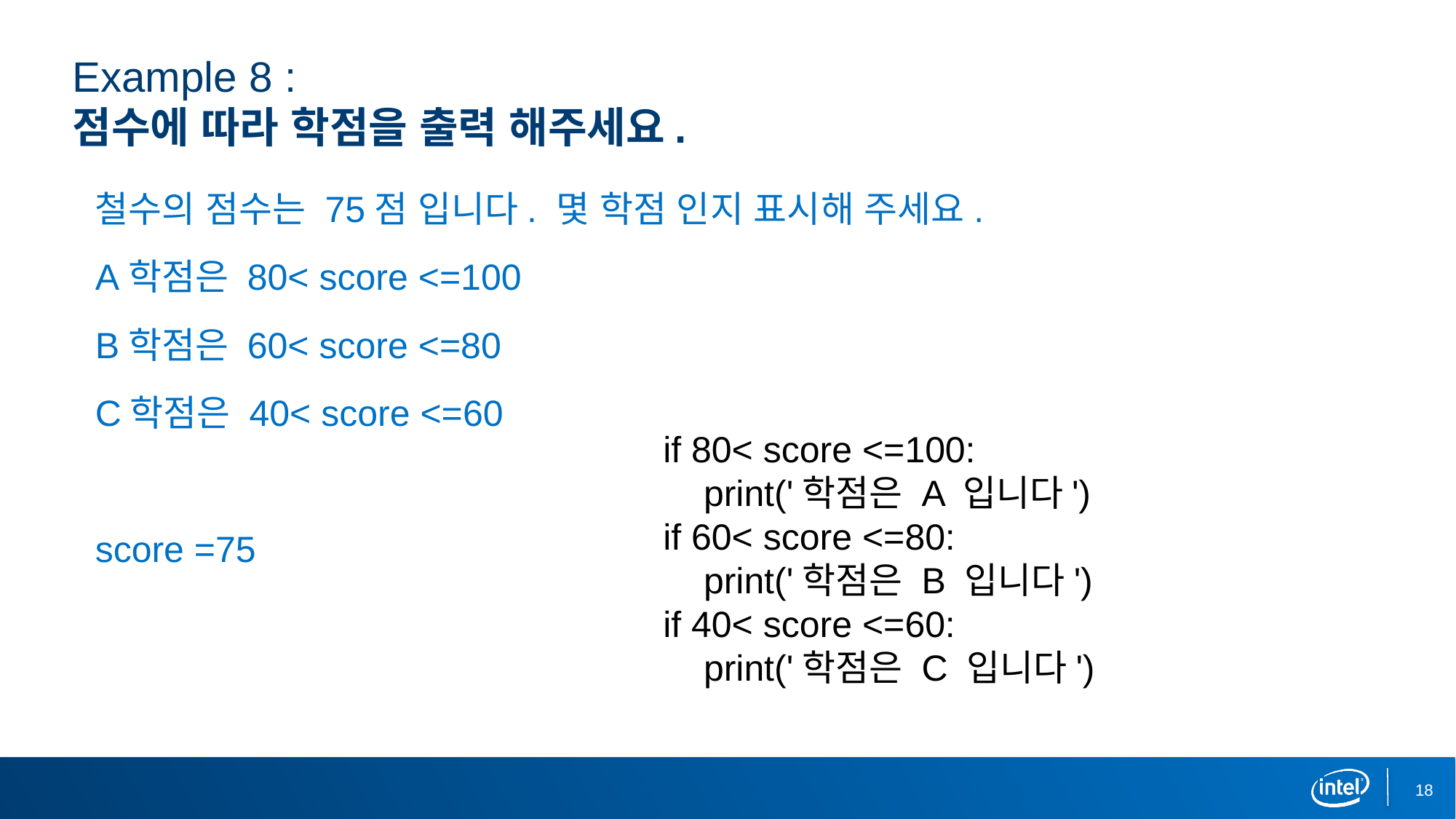

# Example 8 : 점수에 따라 학점을 출력 해주세요.
철수의 점수는 75점 입니다. 몇 학점 인지 표시해 주세요.
A학점은 80< score <=100
B학점은 60< score <=80
C학점은 40< score <=60

score =75

if 80< score <=100:
    print('학점은 A 입니다')
if 60< score <=80:
    print('학점은 B 입니다')
if 40< score <=60:
    print('학점은 C 입니다')
18